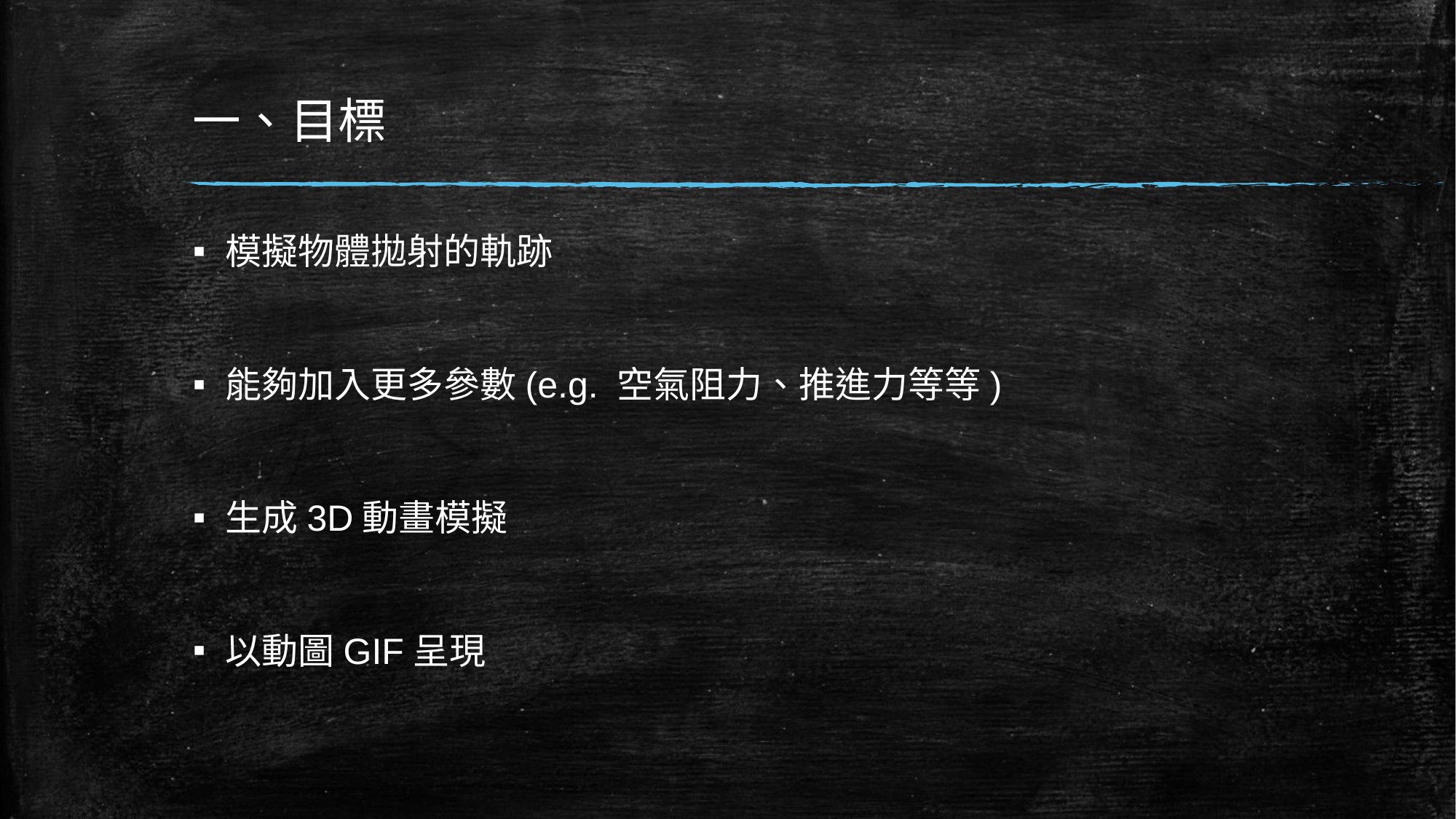

# 一、目標
模擬物體拋射的軌跡

能夠加入更多參數(e.g. 空氣阻力、推進力等等)

生成3D動畫模擬

以動圖GIF呈現